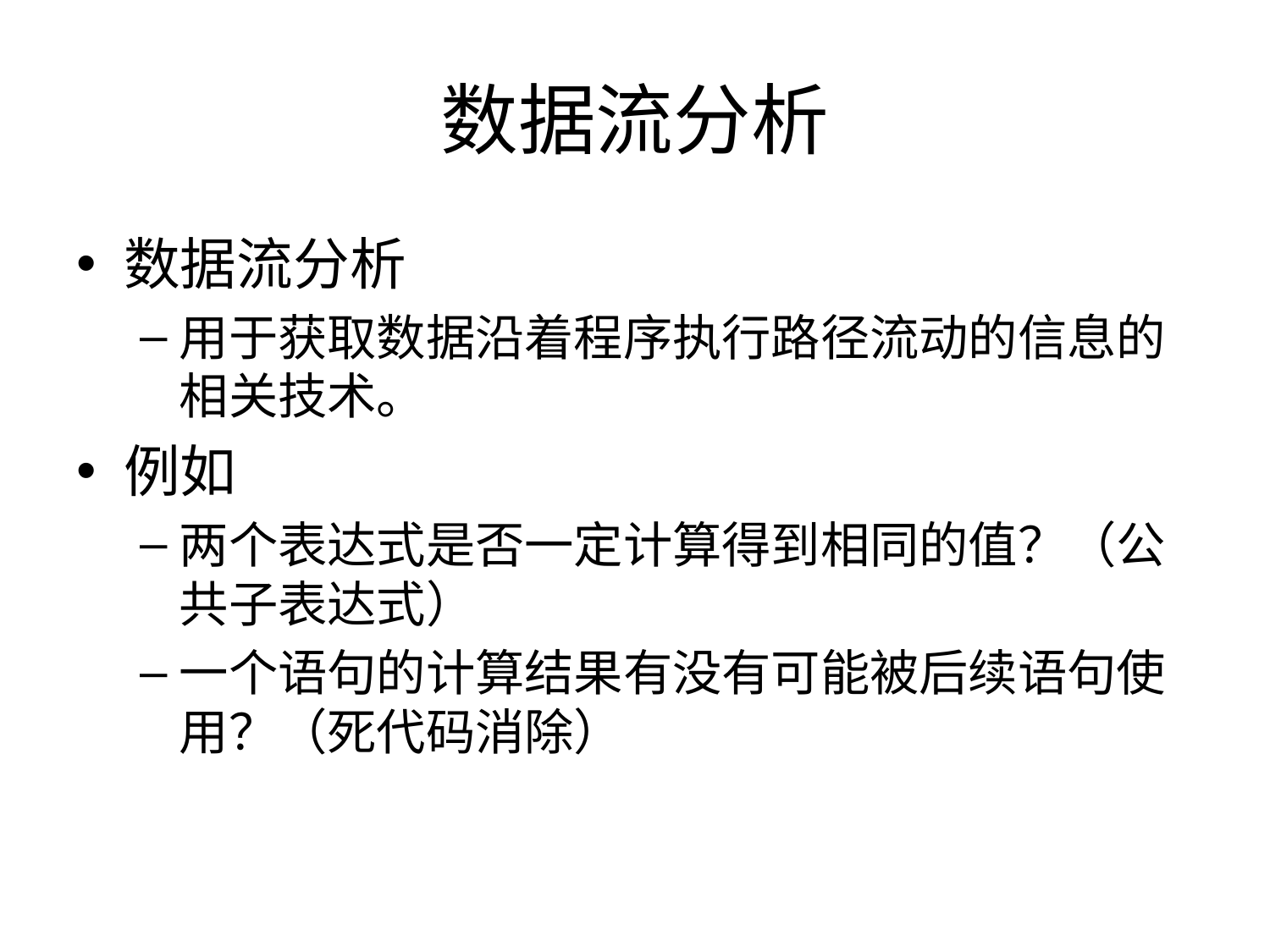

# 数据流分析
数据流分析
用于获取数据沿着程序执行路径流动的信息的相关技术。
例如
两个表达式是否一定计算得到相同的值？（公共子表达式）
一个语句的计算结果有没有可能被后续语句使用？（死代码消除）